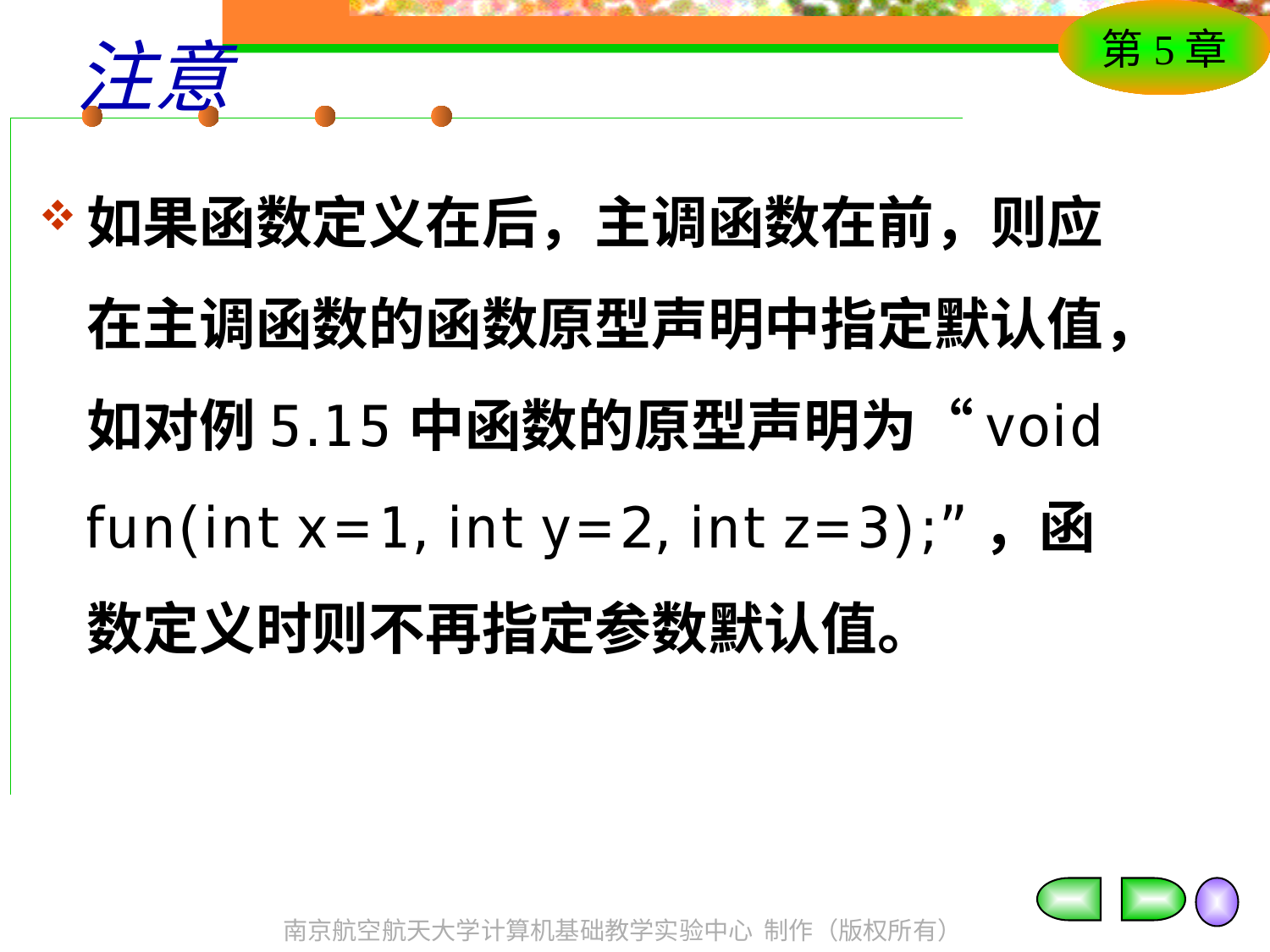

# 注意
如果函数定义在后，主调函数在前，则应在主调函数的函数原型声明中指定默认值，如对例5.15中函数的原型声明为“void fun(int x=1, int y=2, int z=3);”，函数定义时则不再指定参数默认值。